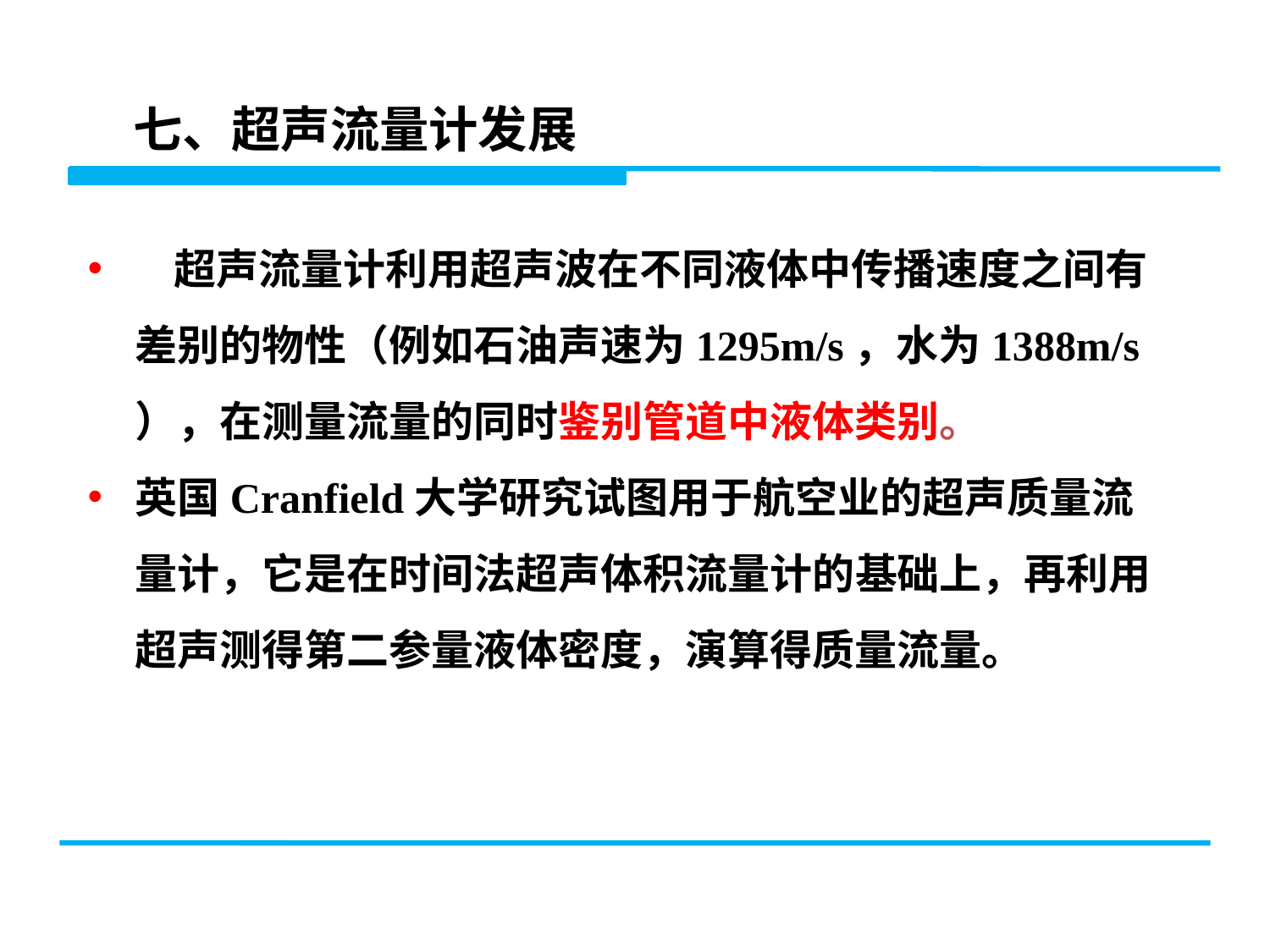

七、超声流量计发展
   超声流量计利用超声波在不同液体中传播速度之间有差别的物性（例如石油声速为1295m/s，水为1388m/s），在测量流量的同时鉴别管道中液体类别。
英国Cranfield大学研究试图用于航空业的超声质量流量计，它是在时间法超声体积流量计的基础上，再利用超声测得第二参量液体密度，演算得质量流量。